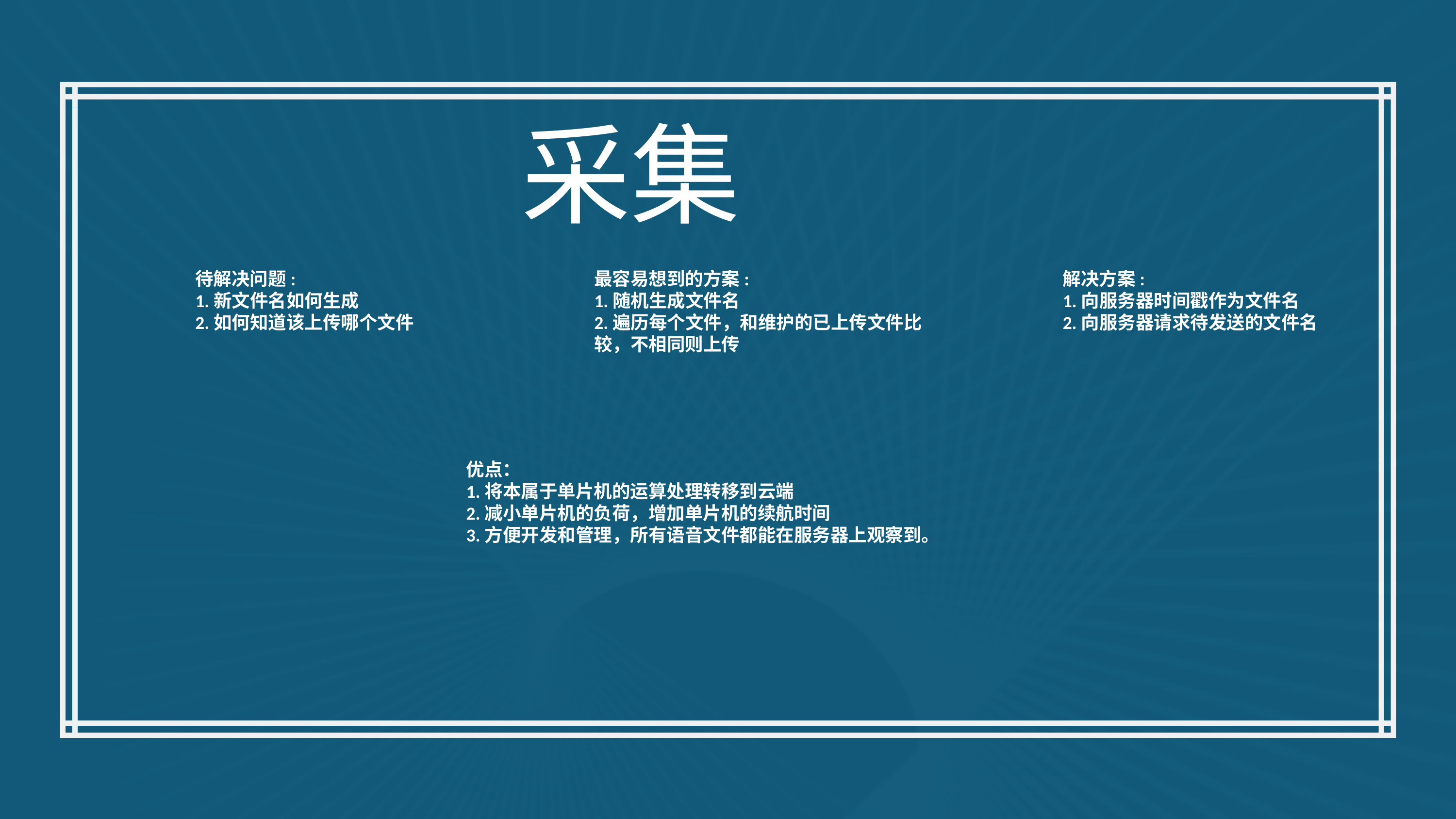

# 采集
待解决问题:
1.新文件名如何生成
2.如何知道该上传哪个文件
最容易想到的方案:
1.随机生成文件名
2.遍历每个文件，和维护的已上传文件比较，不相同则上传
解决方案:
1.向服务器时间戳作为文件名
2.向服务器请求待发送的文件名
优点：
1.将本属于单片机的运算处理转移到云端
2.减小单片机的负荷，增加单片机的续航时间
3.方便开发和管理，所有语音文件都能在服务器上观察到。